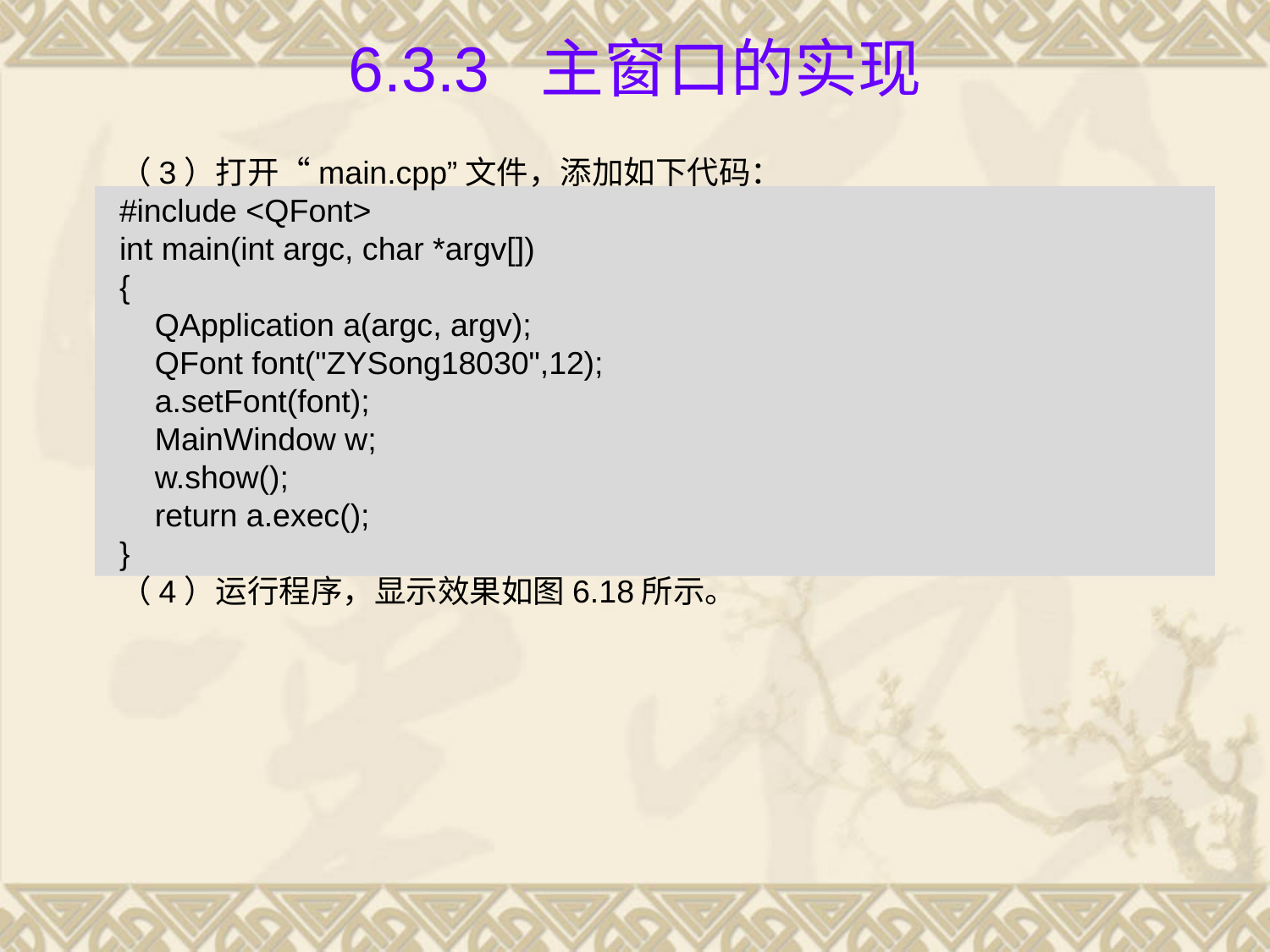

# 6.3.3  主窗口的实现
（3）打开“main.cpp”文件，添加如下代码：
#include <QFont>
int main(int argc, char *argv[])
{
    QApplication a(argc, argv);
    QFont font("ZYSong18030",12);
    a.setFont(font);
    MainWindow w;
    w.show();
    return a.exec();
}
（4）运行程序，显示效果如图6.18所示。